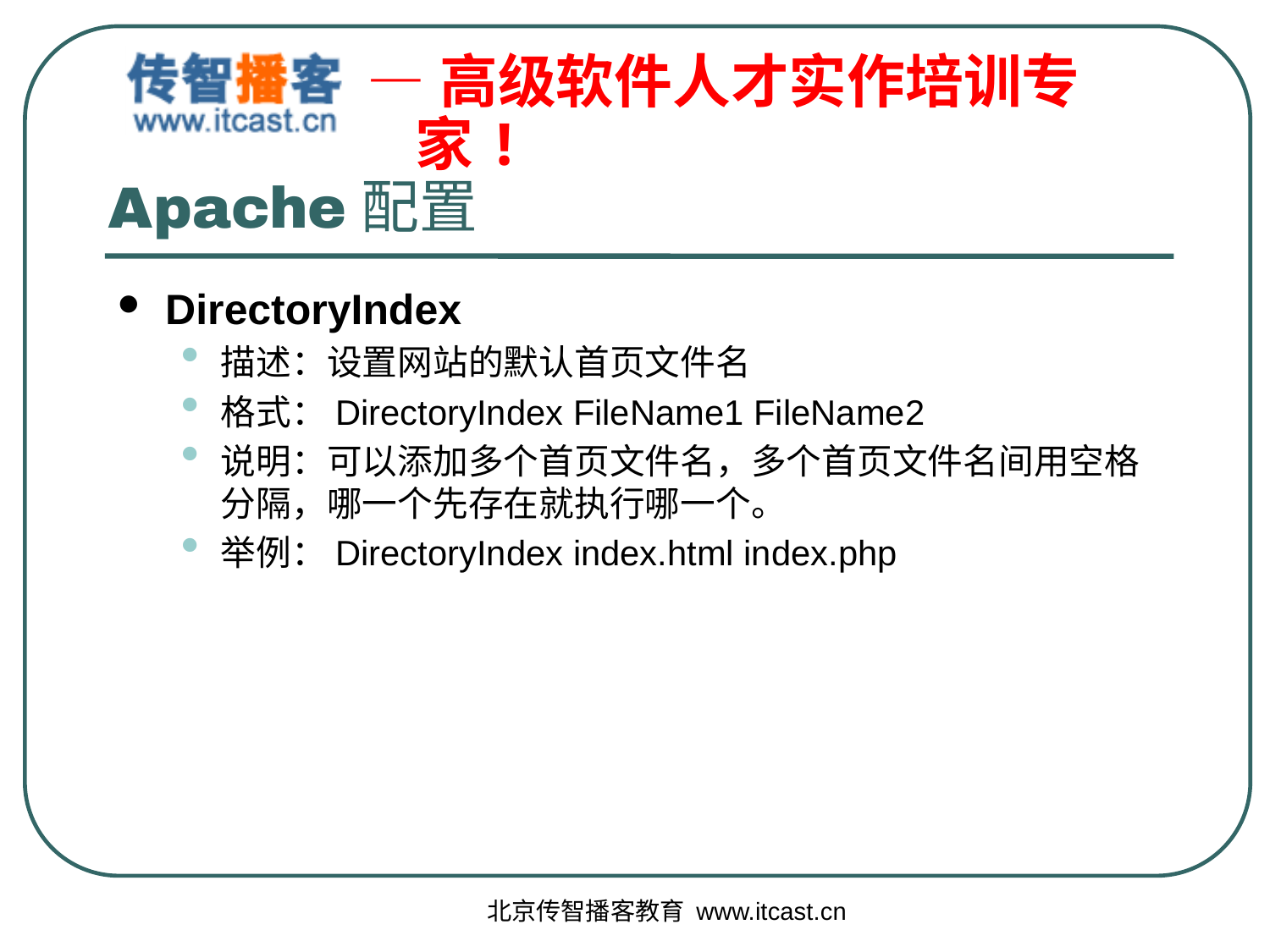

# Apache配置
DirectoryIndex
描述：设置网站的默认首页文件名
格式：DirectoryIndex FileName1 FileName2
说明：可以添加多个首页文件名，多个首页文件名间用空格分隔，哪一个先存在就执行哪一个。
举例：DirectoryIndex index.html index.php